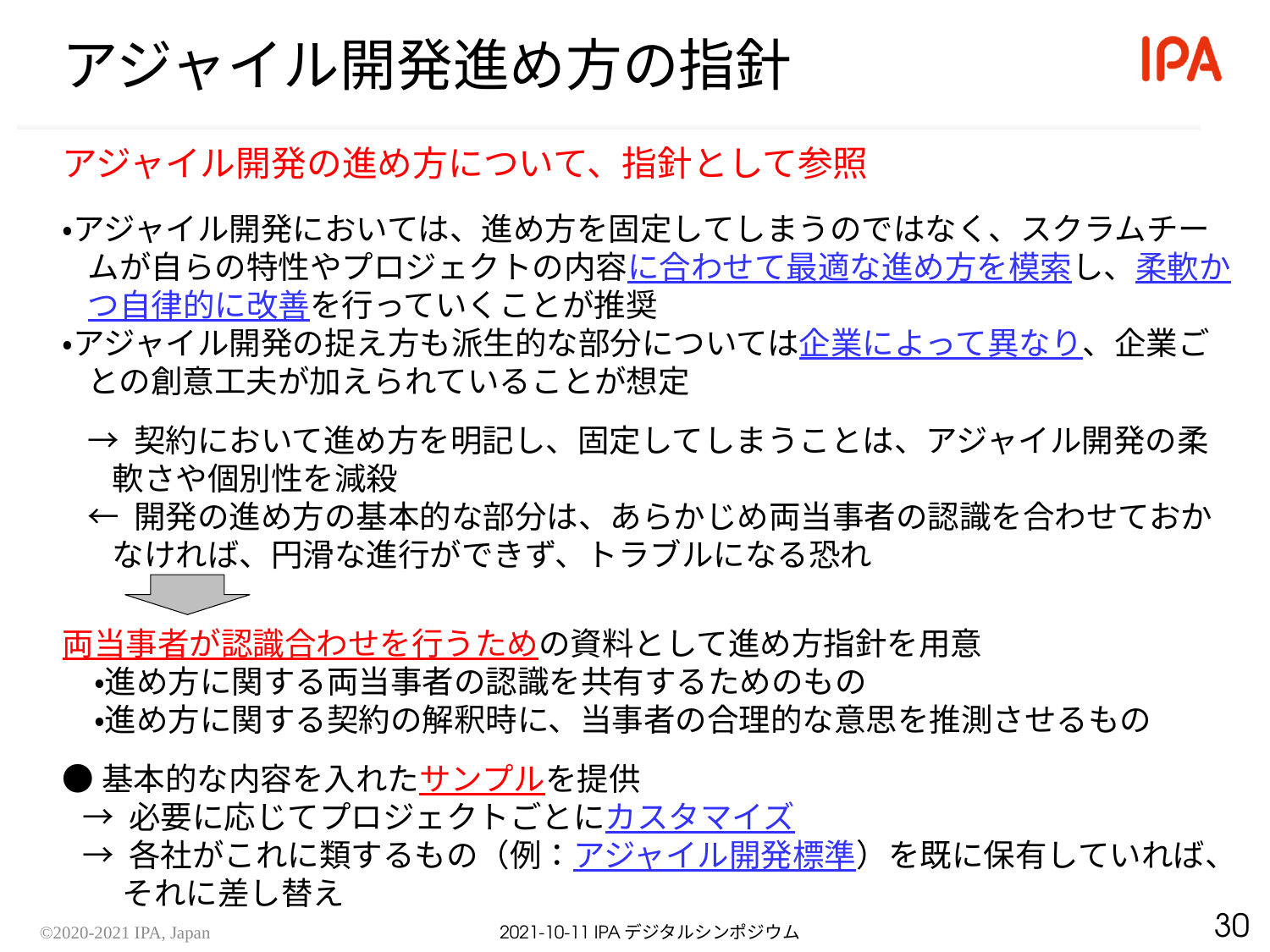

# アジャイル開発進め方の指針
アジャイル開発の進め方について、指針として参照

・アジャイル開発においては、進め方を固定してしまうのではなく、スクラムチームが自らの特性やプロジェクトの内容に合わせて最適な進め方を模索し、柔軟かつ自律的に改善を行っていくことが推奨
・アジャイル開発の捉え方も派生的な部分については企業によって異なり、企業ごとの創意工夫が加えられていることが想定

→ 契約において進め方を明記し、固定してしまうことは、アジャイル開発の柔軟さや個別性を減殺
← 開発の進め方の基本的な部分は、あらかじめ両当事者の認識を合わせておかなければ、円滑な進行ができず、トラブルになる恐れ

両当事者が認識合わせを行うための資料として進め方指針を用意
　・進め方に関する両当事者の認識を共有するためのもの
　・進め方に関する契約の解釈時に、当事者の合理的な意思を推測させるもの

●基本的な内容を入れたサンプルを提供
→ 必要に応じてプロジェクトごとにカスタマイズ
→ 各社がこれに類するもの（例：アジャイル開発標準）を既に保有していれば、それに差し替え

30
©2020-2021 IPA, Japan